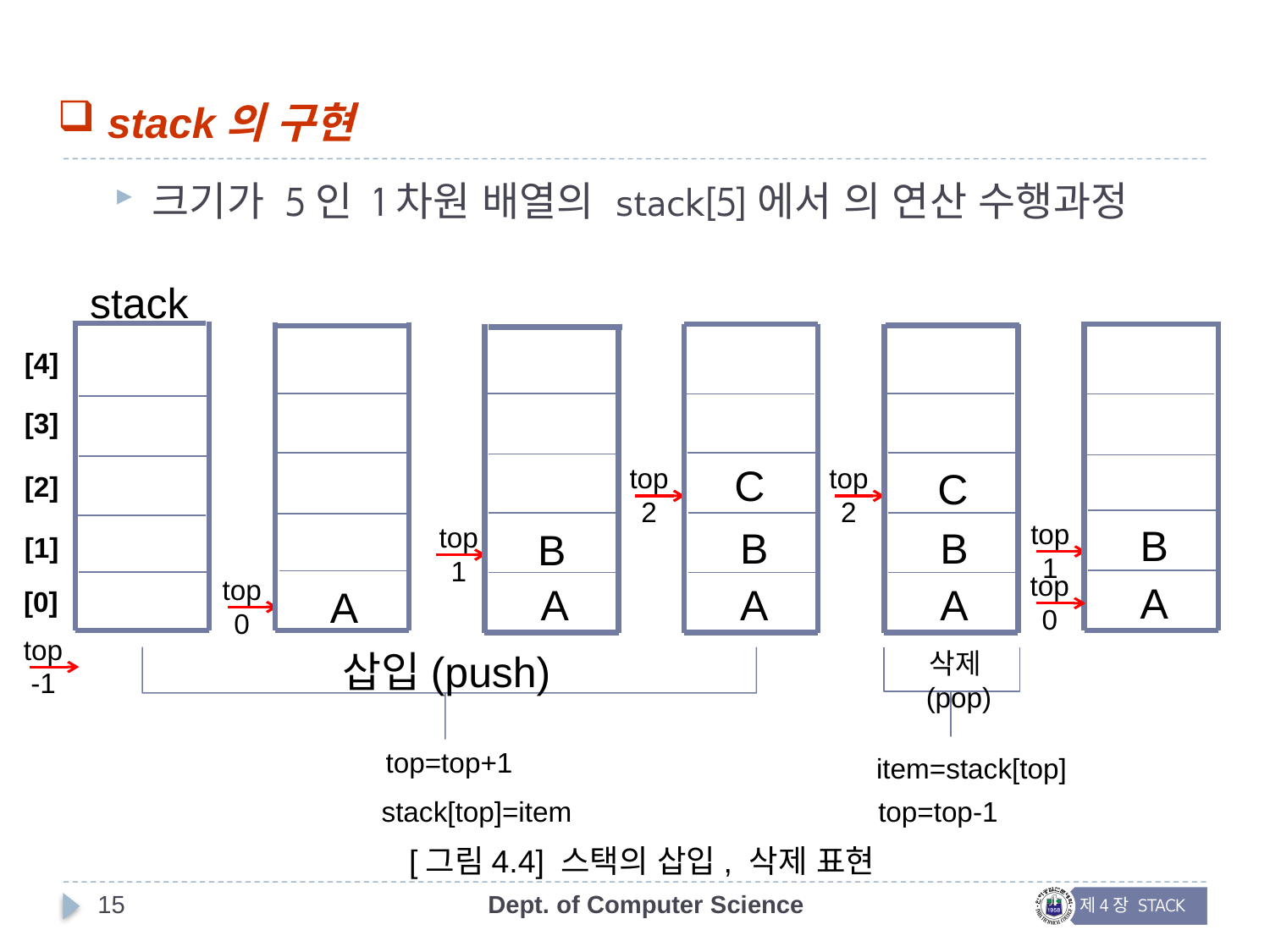

stack의 구현
크기가 5인 1차원 배열의 stack[5]에서 의 연산 수행과정
stack
A
B
A
B
A
[4]

[3]
C
top
2
top
2
C
[2]
top
1
B
top
1
B
[1]
top
0
top
0
A
A
[0]

top
-1
삽입(push)
삭제(pop)
top=top+1
item=stack[top]
stack[top]=item
top=top-1
[그림4.4] 스택의 삽입, 삭제 표현
15
Dept. of Computer Science